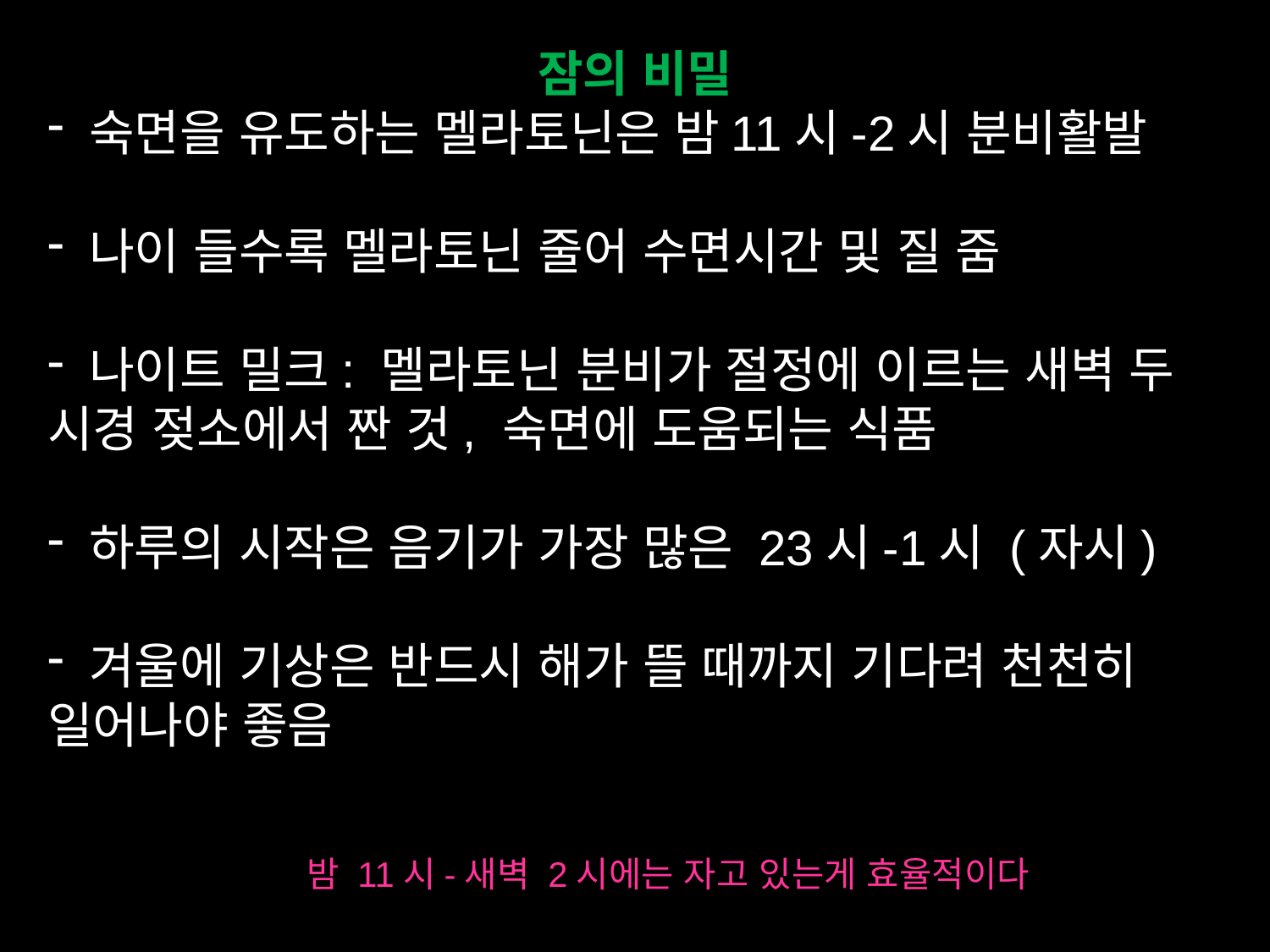

잠의 비밀
 숙면을 유도하는 멜라토닌은 밤11시-2시 분비활발

 나이 들수록 멜라토닌 줄어 수면시간 및 질 줌

 나이트 밀크: 멜라토닌 분비가 절정에 이르는 새벽 두 시경 젖소에서 짠 것, 숙면에 도움되는 식품

 하루의 시작은 음기가 가장 많은 23시-1시 (자시)

 겨울에 기상은 반드시 해가 뜰 때까지 기다려 천천히 일어나야 좋음
밤 11시-새벽 2시에는 자고 있는게 효율적이다